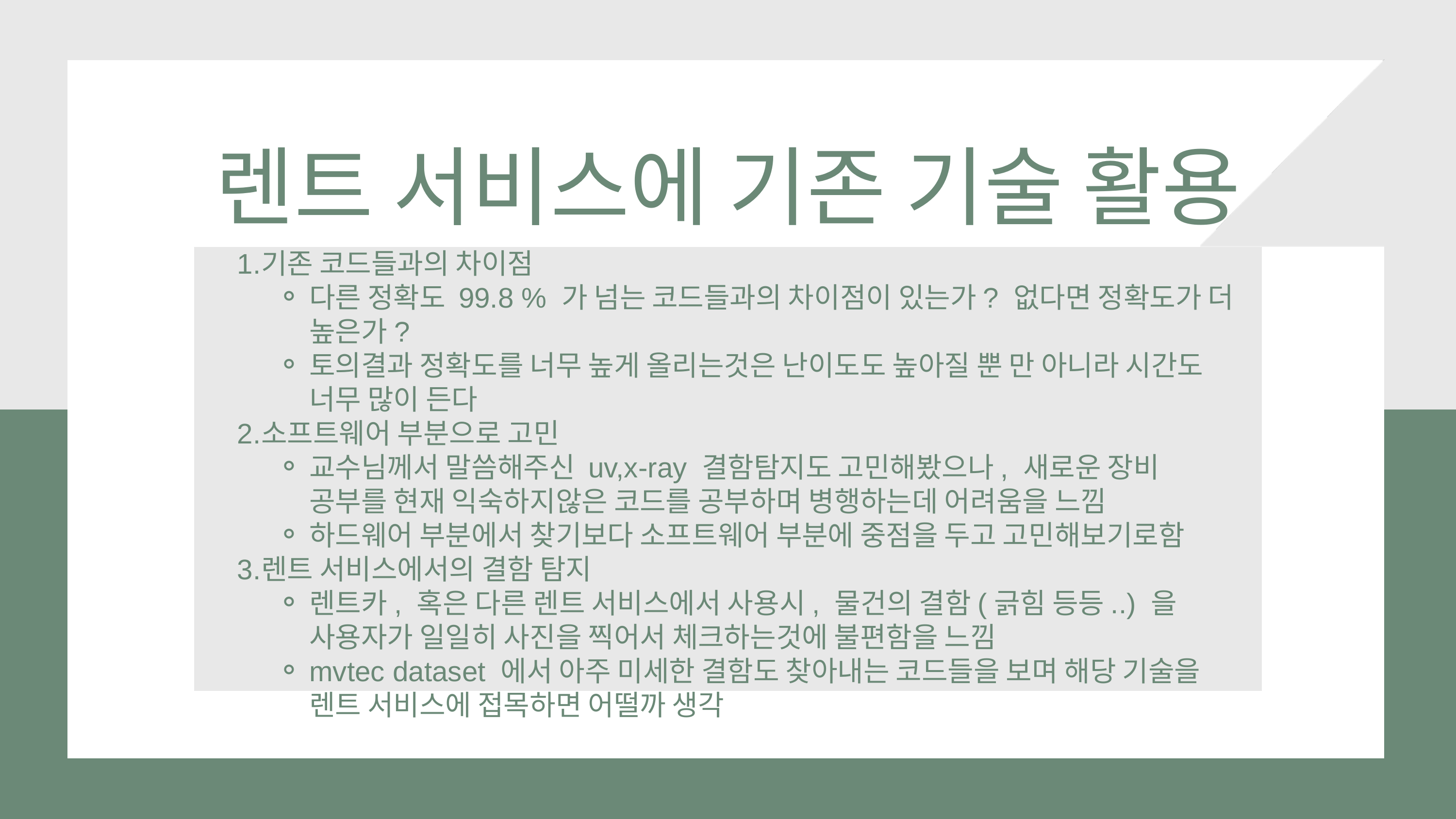

렌트 서비스에 기존 기술 활용
기존 코드들과의 차이점
다른 정확도 99.8 % 가 넘는 코드들과의 차이점이 있는가? 없다면 정확도가 더 높은가?
토의결과 정확도를 너무 높게 올리는것은 난이도도 높아질 뿐 만 아니라 시간도 너무 많이 든다
소프트웨어 부분으로 고민
교수님께서 말씀해주신 uv,x-ray 결함탐지도 고민해봤으나, 새로운 장비 공부를 현재 익숙하지않은 코드를 공부하며 병행하는데 어려움을 느낌
하드웨어 부분에서 찾기보다 소프트웨어 부분에 중점을 두고 고민해보기로함
렌트 서비스에서의 결함 탐지
렌트카, 혹은 다른 렌트 서비스에서 사용시, 물건의 결함(긁힘 등등..) 을 사용자가 일일히 사진을 찍어서 체크하는것에 불편함을 느낌
mvtec dataset 에서 아주 미세한 결함도 찾아내는 코드들을 보며 해당 기술을 렌트 서비스에 접목하면 어떨까 생각